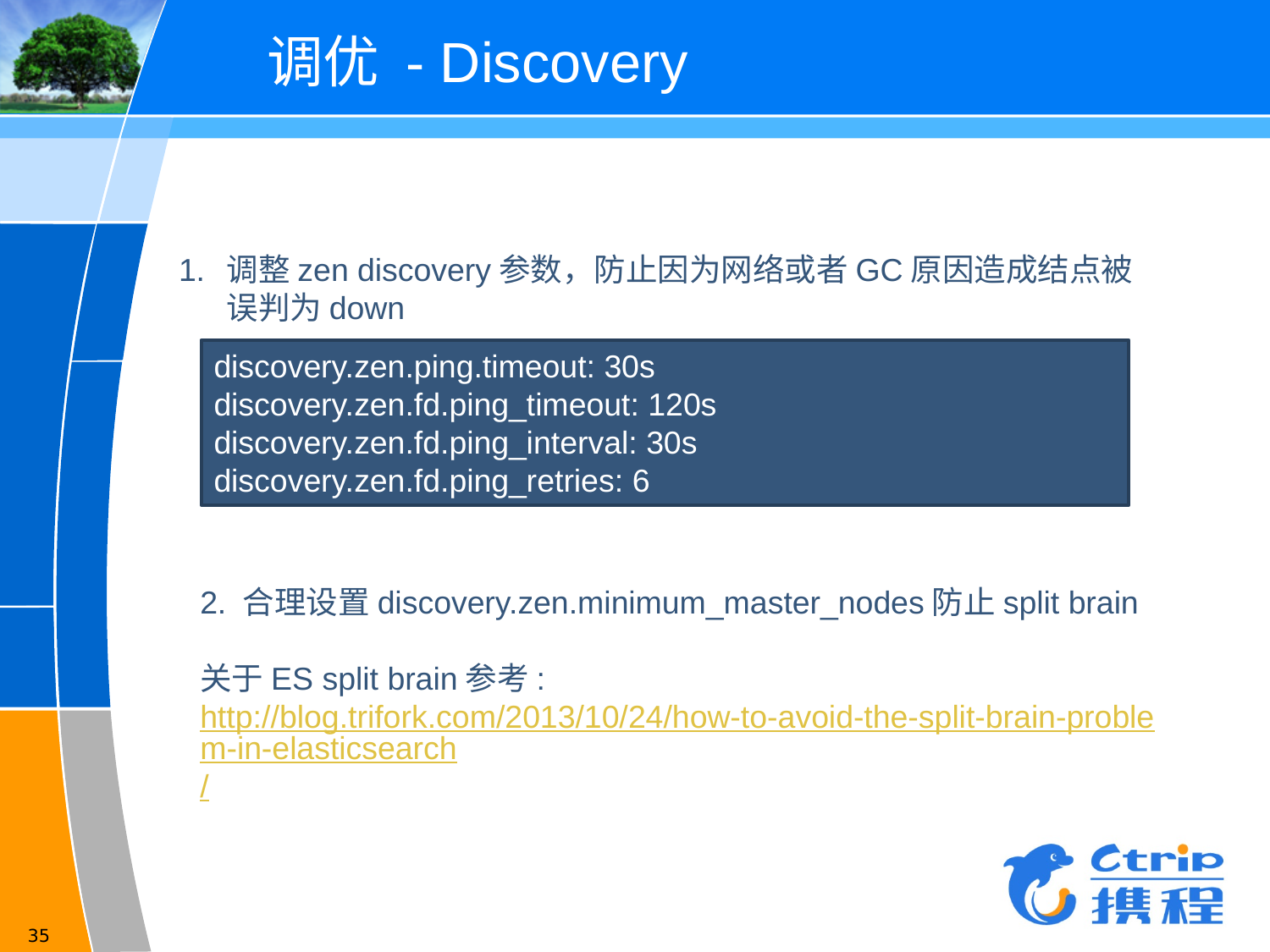

# 调优 - Discovery
调整zen discovery参数，防止因为网络或者GC原因造成结点被误判为down
discovery.zen.ping.timeout: 30s
discovery.zen.fd.ping_timeout: 120s
discovery.zen.fd.ping_interval: 30s
discovery.zen.fd.ping_retries: 6
2. 合理设置discovery.zen.minimum_master_nodes防止split brain

关于ES split brain参考: http://blog.trifork.com/2013/10/24/how-to-avoid-the-split-brain-problem-in-elasticsearch/

35